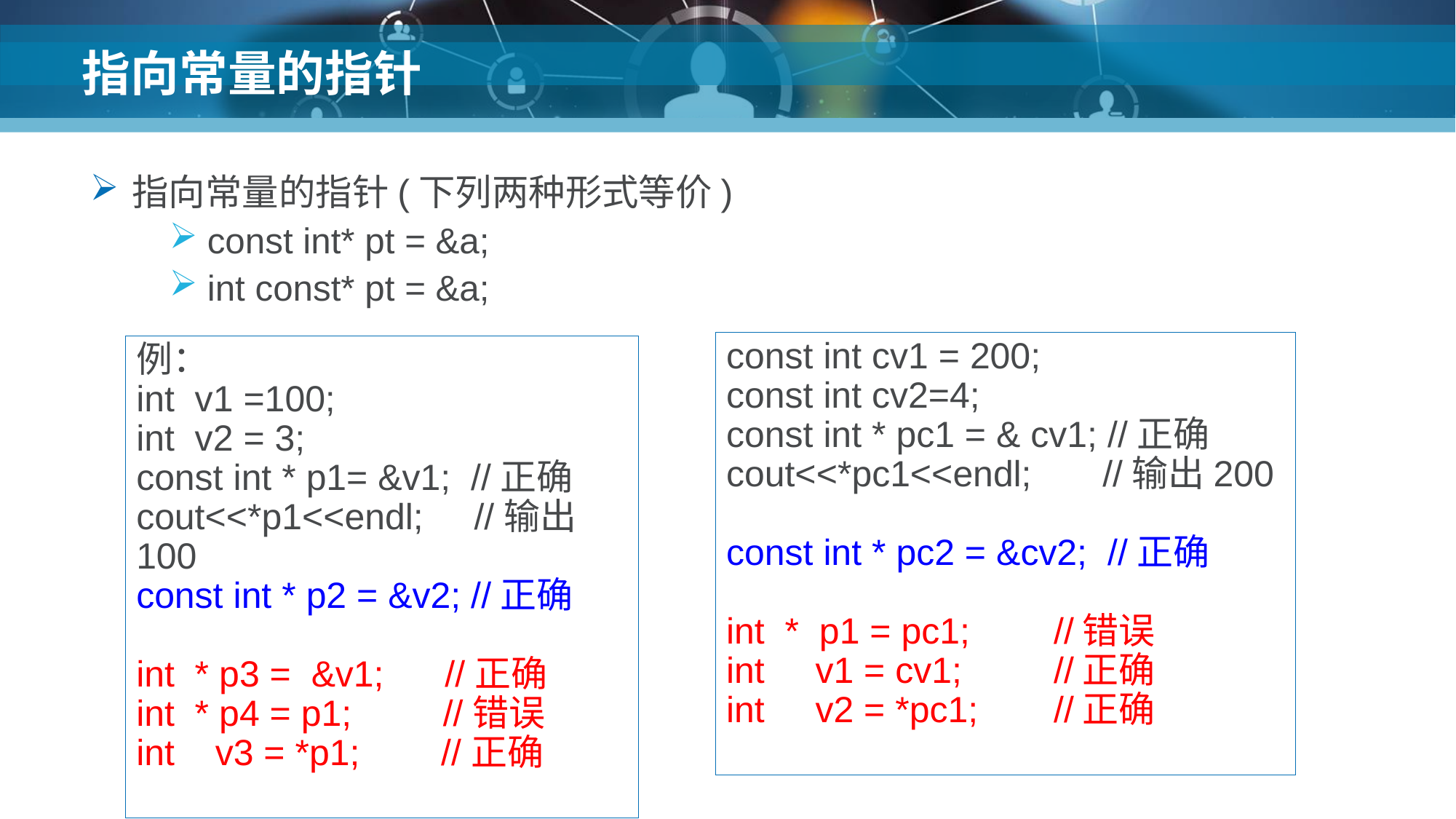

# 指向常量的指针
指向常量的指针(下列两种形式等价)
 const int* pt = &a;
 int const* pt = &a;
const int cv1 = 200;
const int cv2=4;
const int * pc1 = & cv1; //正确
cout<<*pc1<<endl;       //输出200
const int * pc2 = &cv2;  //正确

int  *  p1 = pc1;	//错误
int     v1 = cv1;	//正确
int     v2 = *pc1; 	//正确

例：
int  v1 =100;
int  v2 = 3;
const int * p1= &v1;  //正确
cout<<*p1<<endl;     //输出100
const int * p2 = &v2; //正确

int  * p3 =  &v1;      //正确
int  * p4 = p1;         //错误
int    v3 = *p1;        //正确